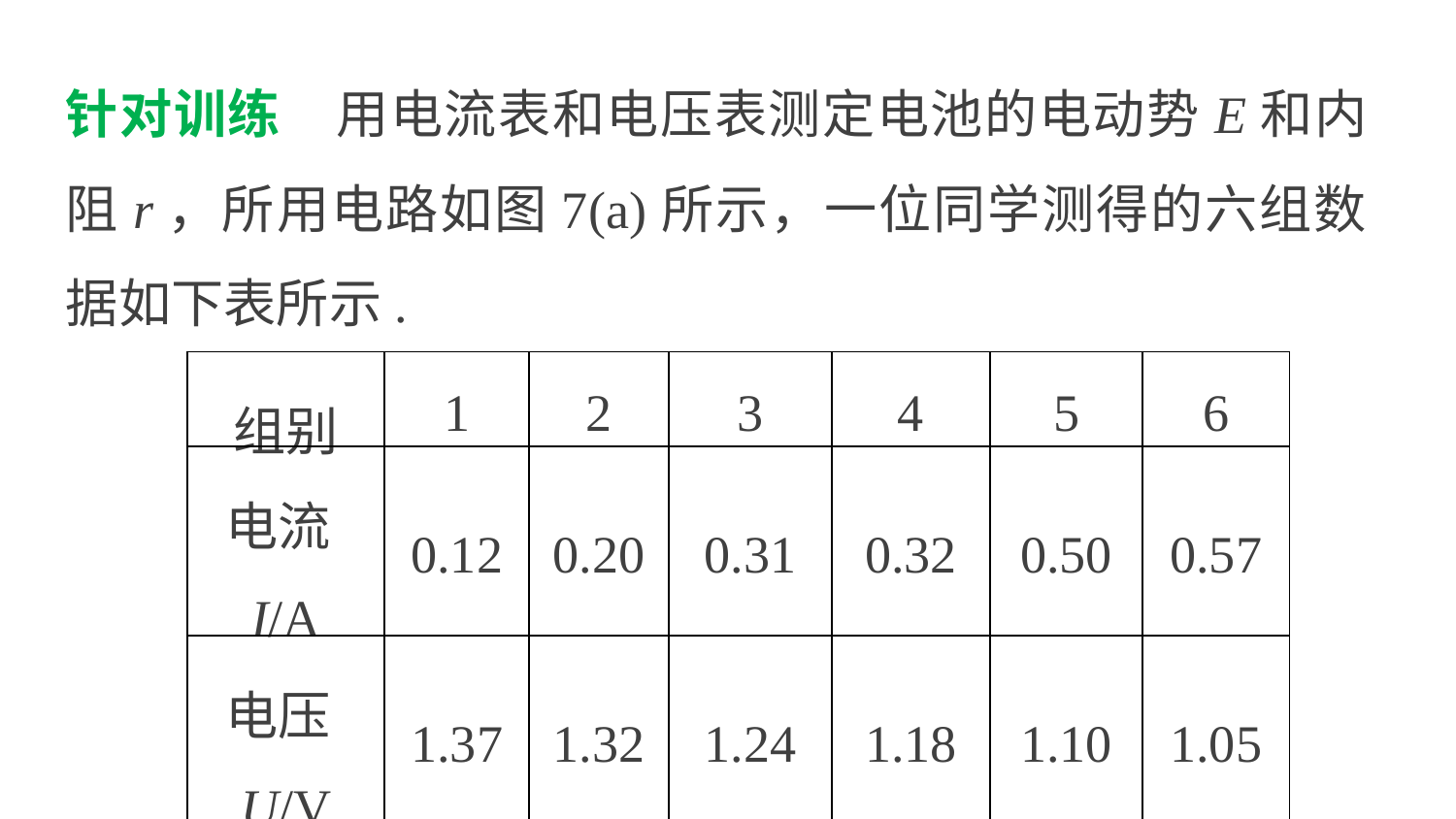

针对训练　用电流表和电压表测定电池的电动势E和内阻r，所用电路如图7(a)所示，一位同学测得的六组数据如下表所示.
| 组别 | 1 | 2 | 3 | 4 | 5 | 6 |
| --- | --- | --- | --- | --- | --- | --- |
| 电流I/A | 0.12 | 0.20 | 0.31 | 0.32 | 0.50 | 0.57 |
| 电压U/V | 1.37 | 1.32 | 1.24 | 1.18 | 1.10 | 1.05 |